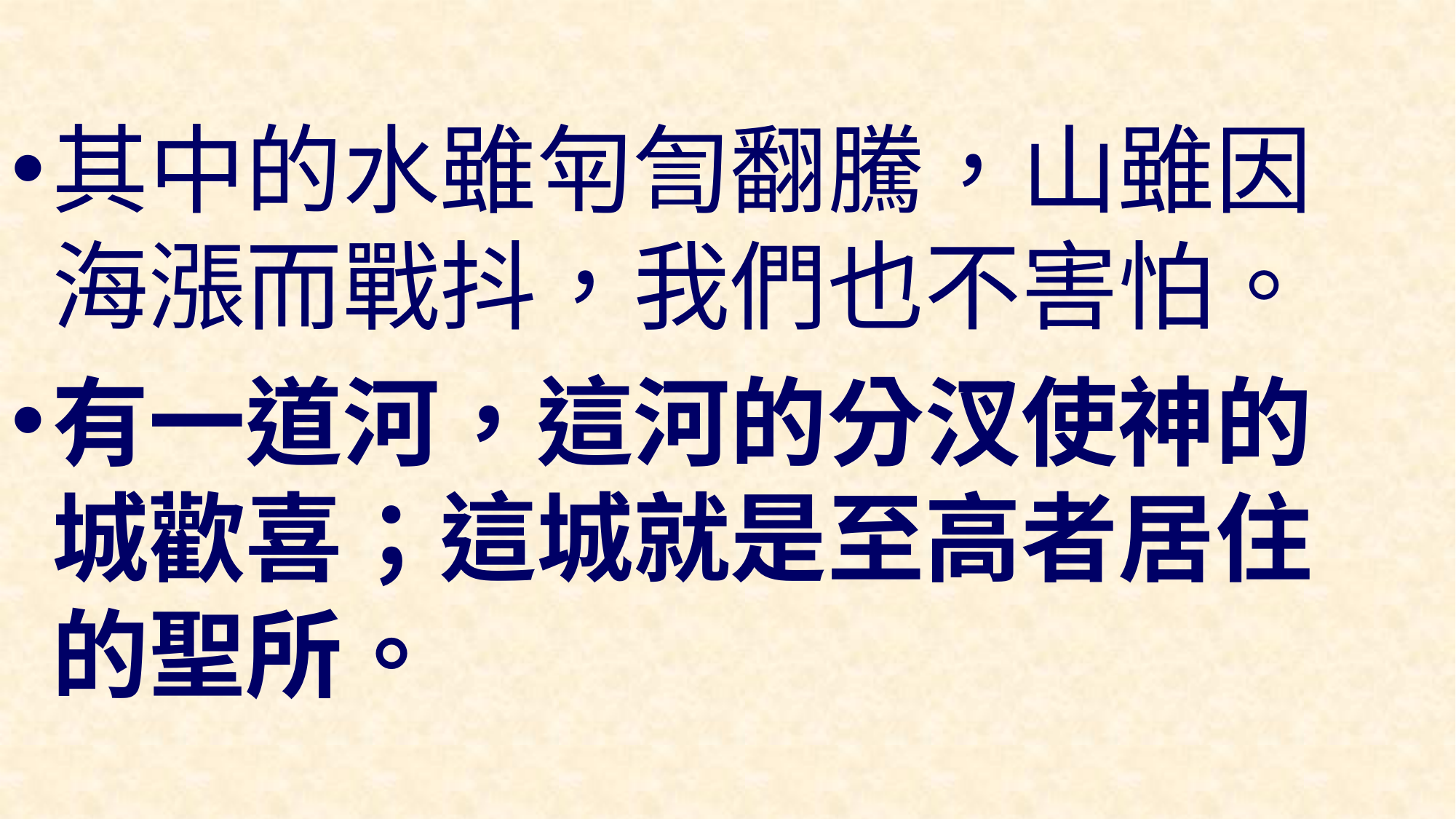

其中的水雖匉訇翻騰，山雖因海漲而戰抖，我們也不害怕。
有一道河，這河的分汊使神的城歡喜；這城就是至高者居住的聖所。